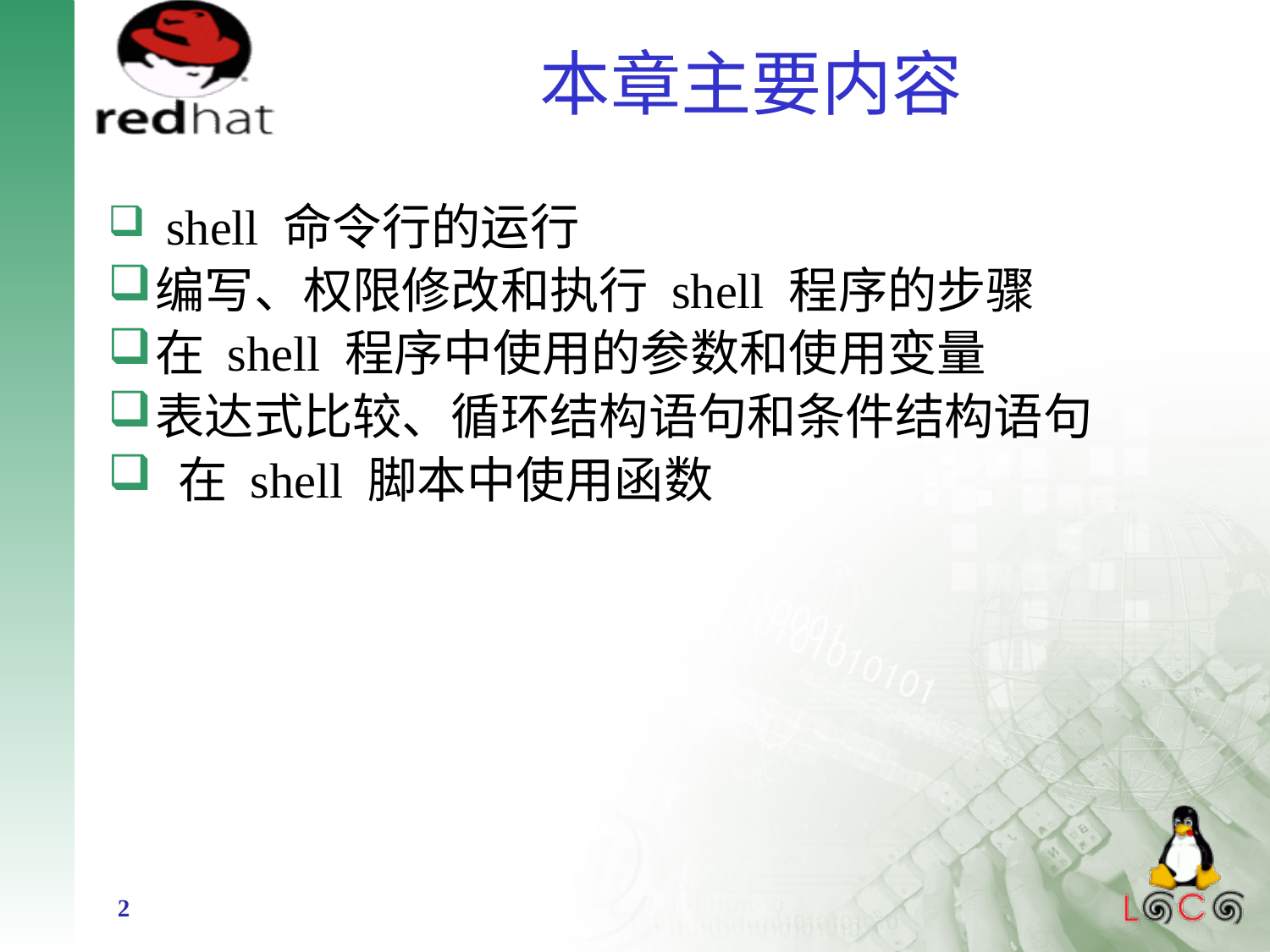

# 本章主要内容
 shell 命令行的运行
编写、权限修改和执行 shell 程序的步骤
在 shell 程序中使用的参数和使用变量
表达式比较、循环结构语句和条件结构语句
 在 shell 脚本中使用函数
2